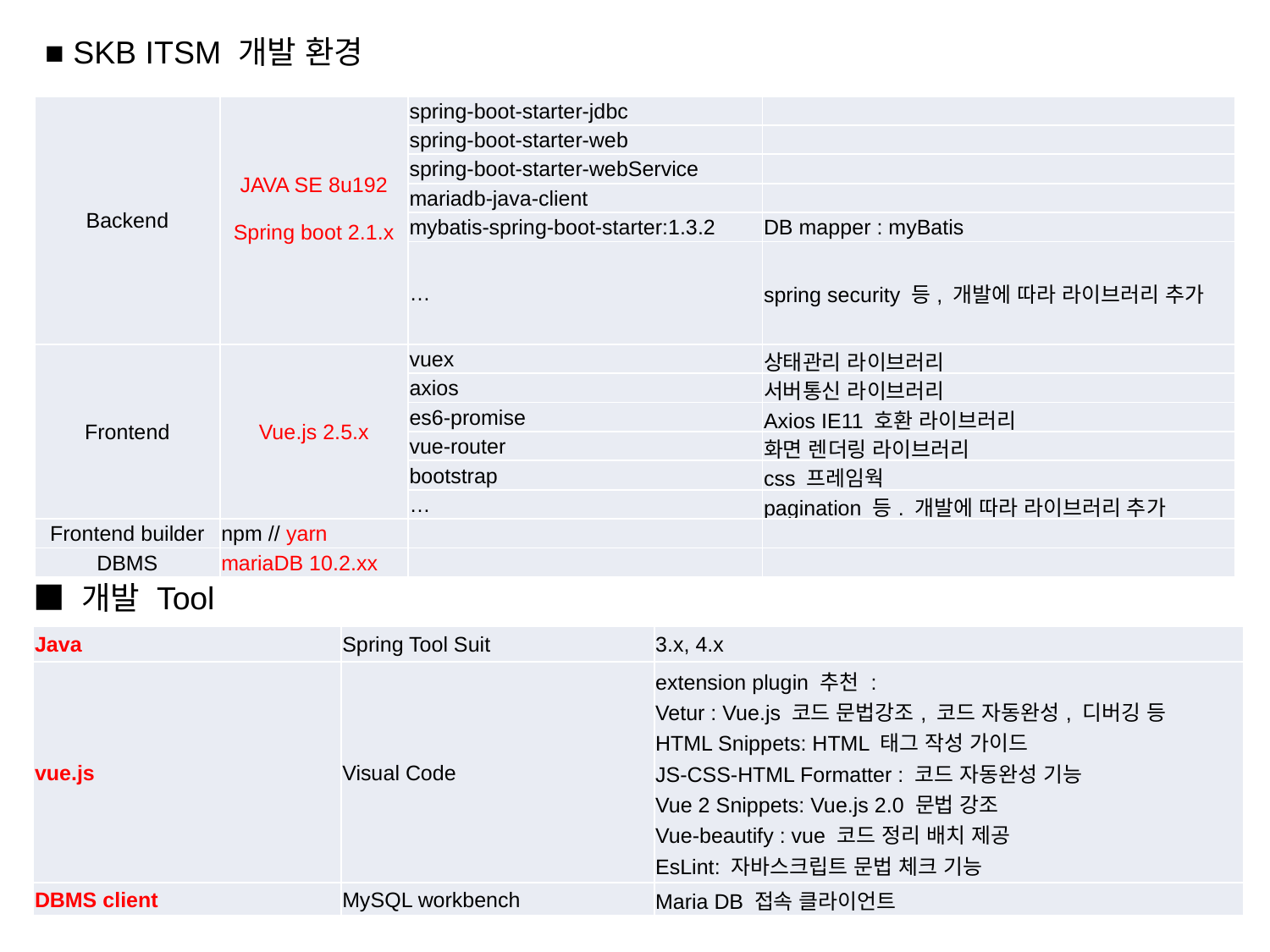

■ SKB ITSM 개발 환경
| Backend | JAVA SE 8u192 Spring boot 2.1.x | spring-boot-starter-jdbc |  |
| --- | --- | --- | --- |
|  |  | spring-boot-starter-web |  |
|  |  | spring-boot-starter-webService |  |
|  |  | mariadb-java-client |  |
|  |  | mybatis-spring-boot-starter:1.3.2 | DB mapper : myBatis |
|  |  | … | spring security 등, 개발에 따라 라이브러리 추가 |
| Frontend | Vue.js 2.5.x | vuex | 상태관리 라이브러리 |
|  |  | axios | 서버통신 라이브러리 |
|  |  | es6-promise | Axios IE11 호환 라이브러리 |
|  |  | vue-router | 화면 렌더링 라이브러리 |
|  |  | bootstrap | css 프레임웍 |
|  |  | … | pagination 등. 개발에 따라 라이브러리 추가 |
| Frontend builder | npm // yarn |  |  |
| DBMS | mariaDB 10.2.xx |  |  |
■ 개발 Tool
| Java | Spring Tool Suit | 3.x, 4.x |
| --- | --- | --- |
| vue.js | Visual Code | extension plugin 추천 : Vetur : Vue.js 코드 문법강조, 코드 자동완성, 디버깅 등 HTML Snippets: HTML 태그 작성 가이드 JS-CSS-HTML Formatter : 코드 자동완성 기능 Vue 2 Snippets: Vue.js 2.0 문법 강조 Vue-beautify : vue 코드 정리 배치 제공 EsLint: 자바스크립트 문법 체크 기능 |
| DBMS client | MySQL workbench | Maria DB 접속 클라이언트 |